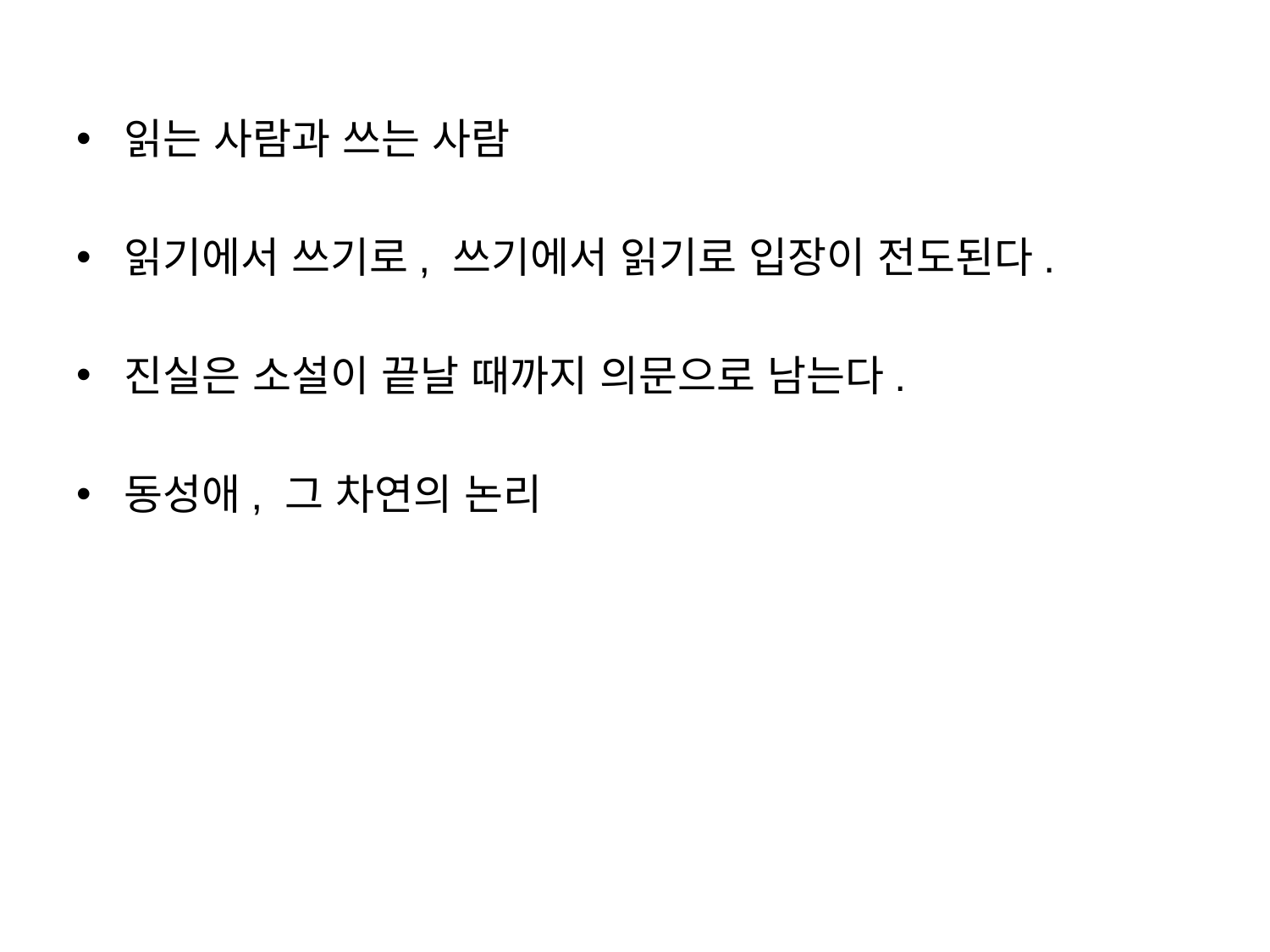

읽는 사람과 쓰는 사람

읽기에서 쓰기로, 쓰기에서 읽기로 입장이 전도된다.

진실은 소설이 끝날 때까지 의문으로 남는다.

동성애, 그 차연의 논리